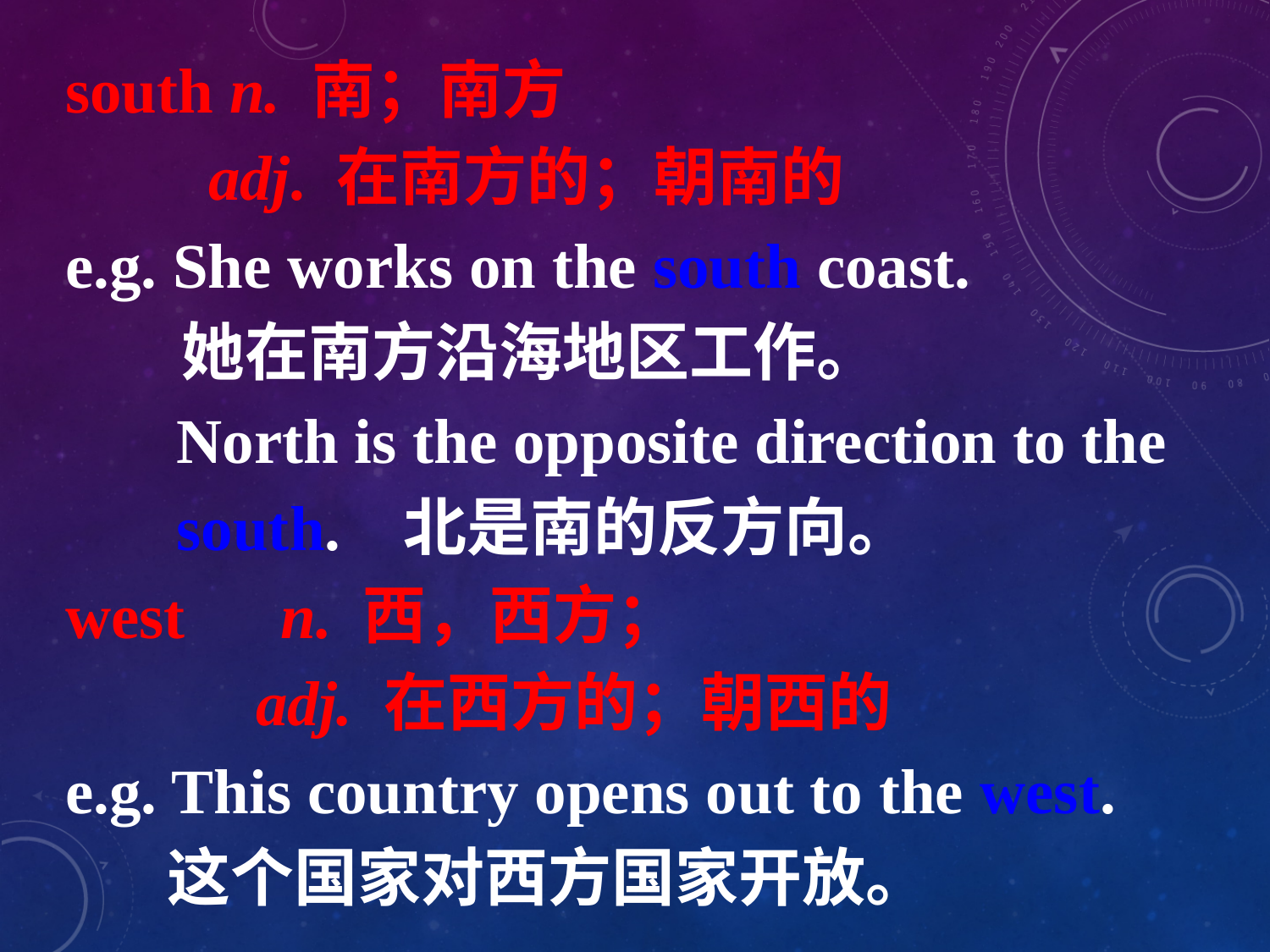

south n. 南；南方
         adj. 在南方的；朝南的
e.g. She works on the south coast.
       她在南方沿海地区工作。
       North is the opposite direction to the
       south.   北是南的反方向。
west      n. 西，西方；
            adj. 在西方的；朝西的
e.g. This country opens out to the west.
      这个国家对西方国家开放。